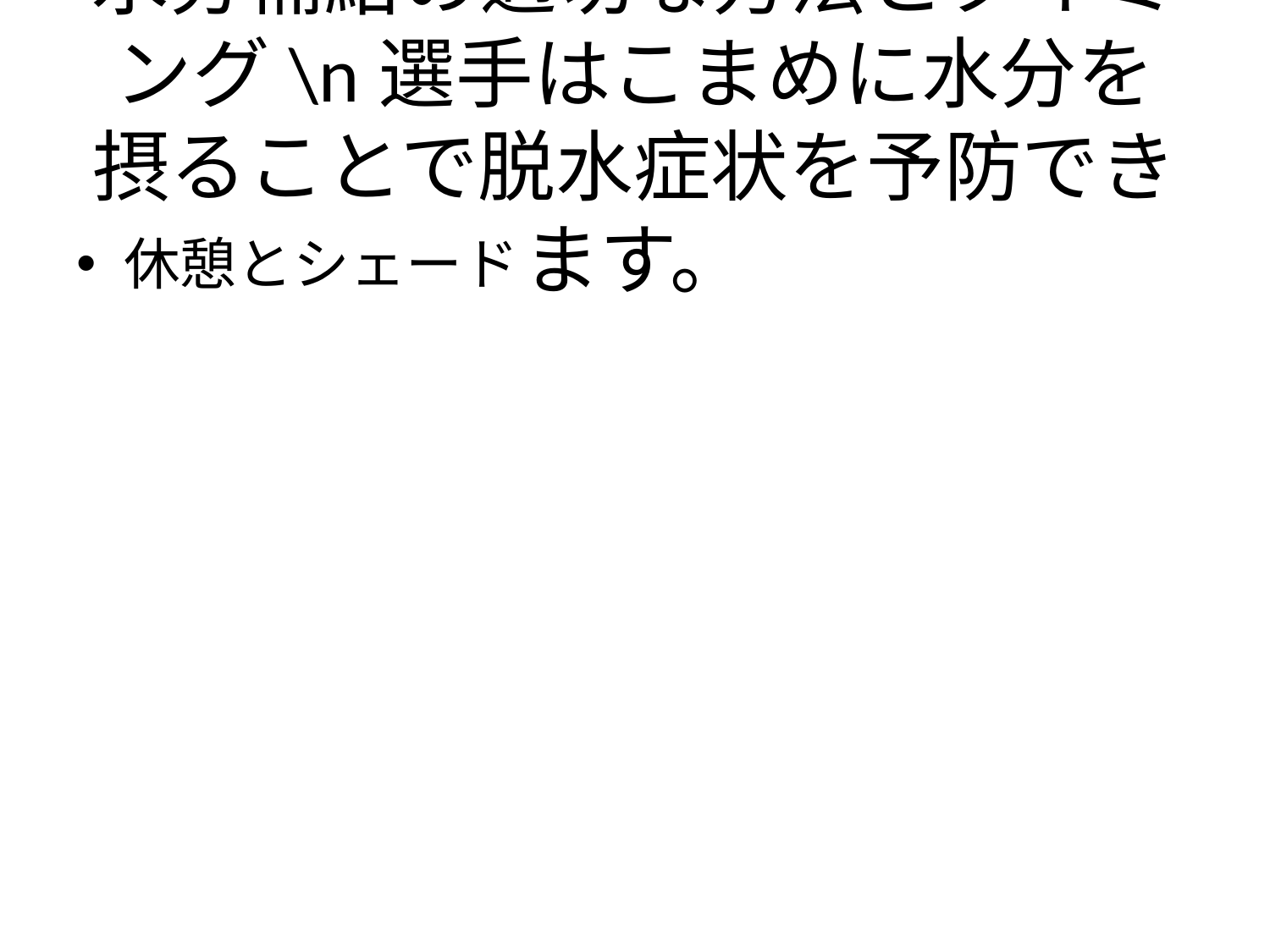

# 水分補給の適切な方法とタイミング\n選手はこまめに水分を摂ることで脱水症状を予防できます。
休憩とシェード